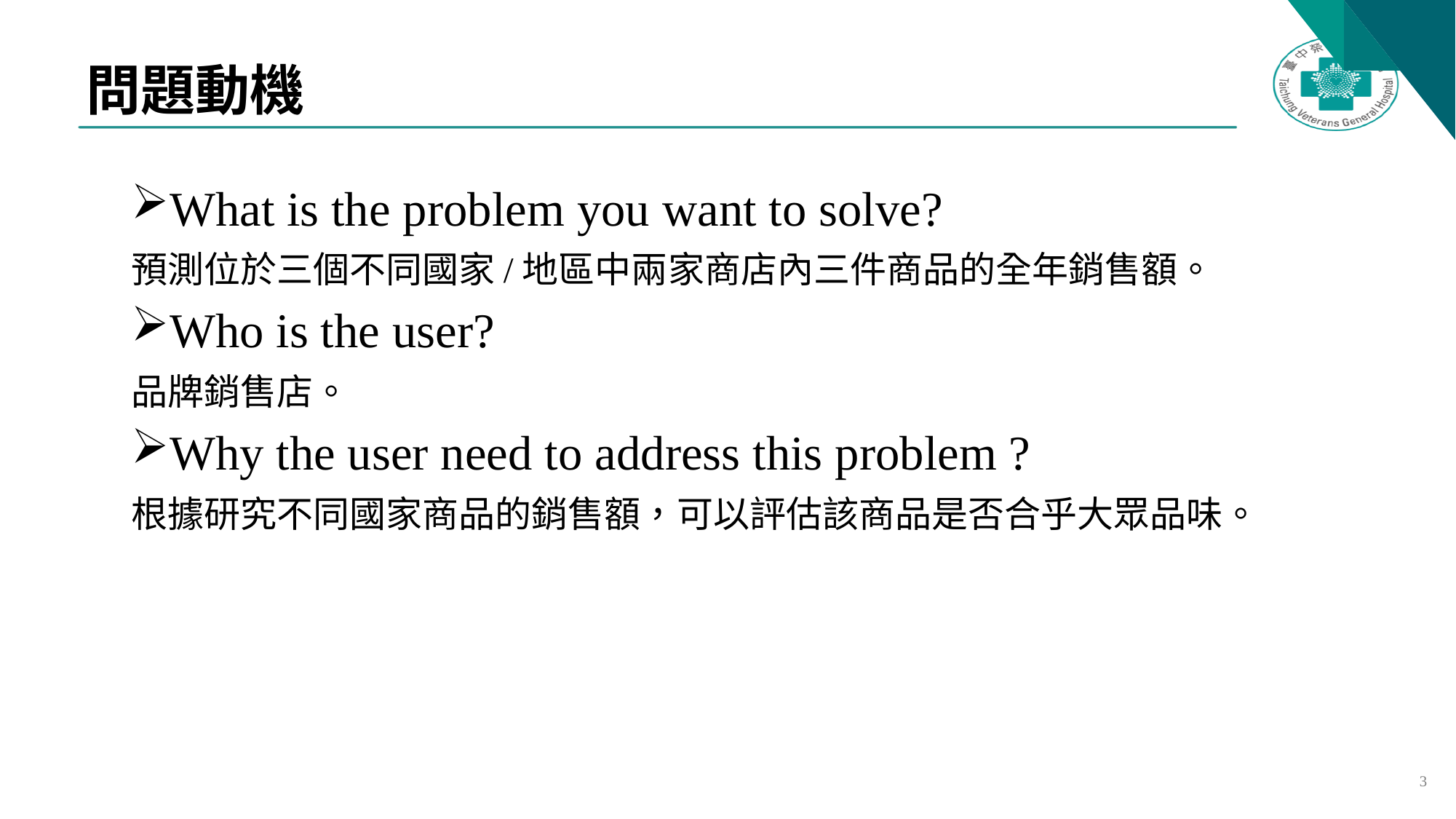

# 問題動機

What is the problem you want to solve?
預測位於三個不同國家/地區中兩家商店內三件商品的全年銷售額。
Who is the user?
品牌銷售店。
Why the user need to address this problem ?
根據研究不同國家商品的銷售額，可以評估該商品是否合乎大眾品味。

3